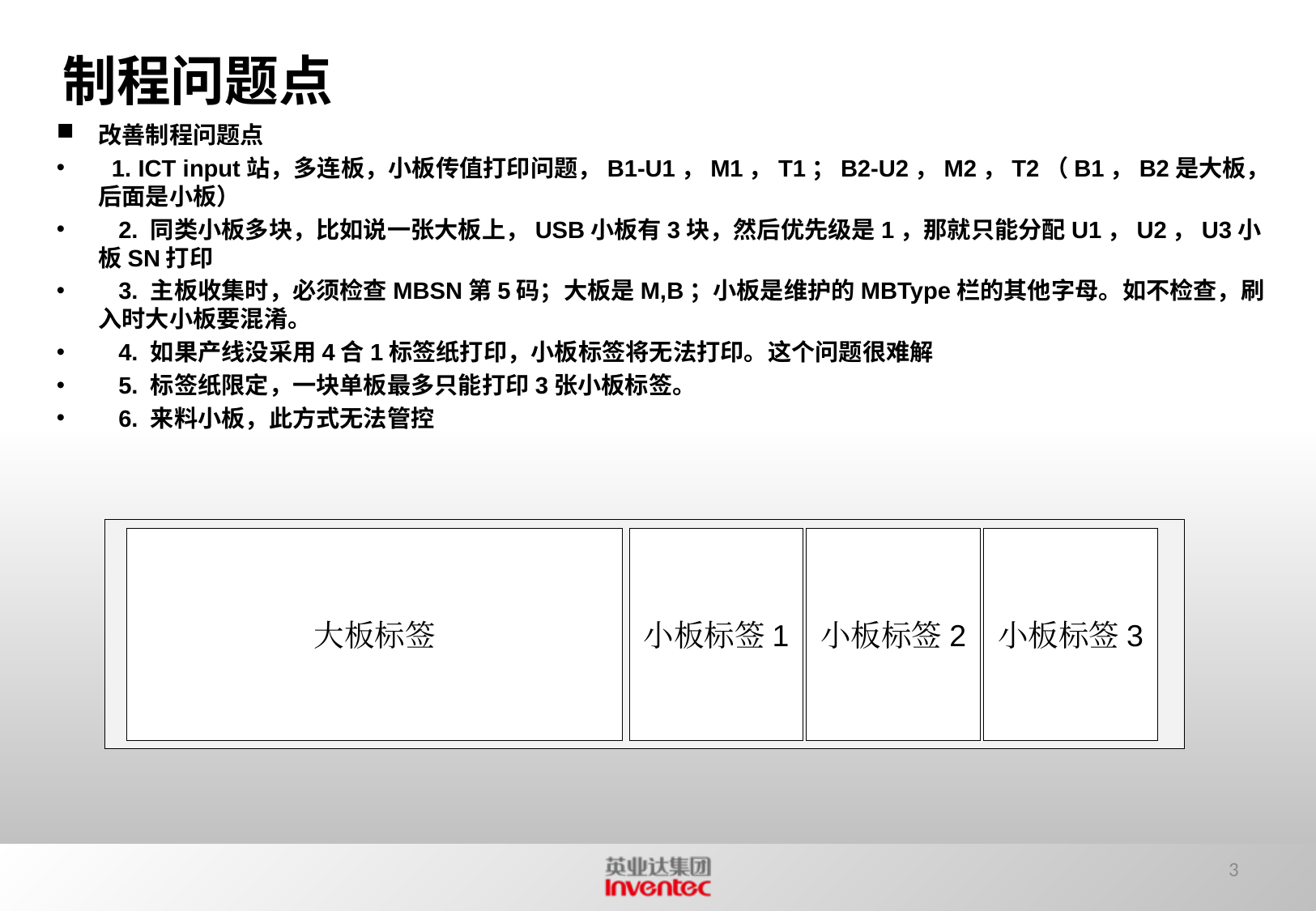

# 制程问题点
改善制程问题点
  1. ICT input站，多连板，小板传值打印问题，B1-U1，M1，T1；B2-U2，M2，T2（B1，B2是大板，后面是小板）
   2. 同类小板多块，比如说一张大板上，USB小板有3块，然后优先级是1，那就只能分配U1，U2，U3小板SN打印
   3. 主板收集时，必须检查MBSN第5码；大板是M,B；小板是维护的MBType栏的其他字母。如不检查，刷入时大小板要混淆。
   4. 如果产线没采用4合1标签纸打印，小板标签将无法打印。这个问题很难解
   5. 标签纸限定，一块单板最多只能打印3张小板标签。
   6. 来料小板，此方式无法管控

大板标签
小板标签1
小板标签2
小板标签3
3